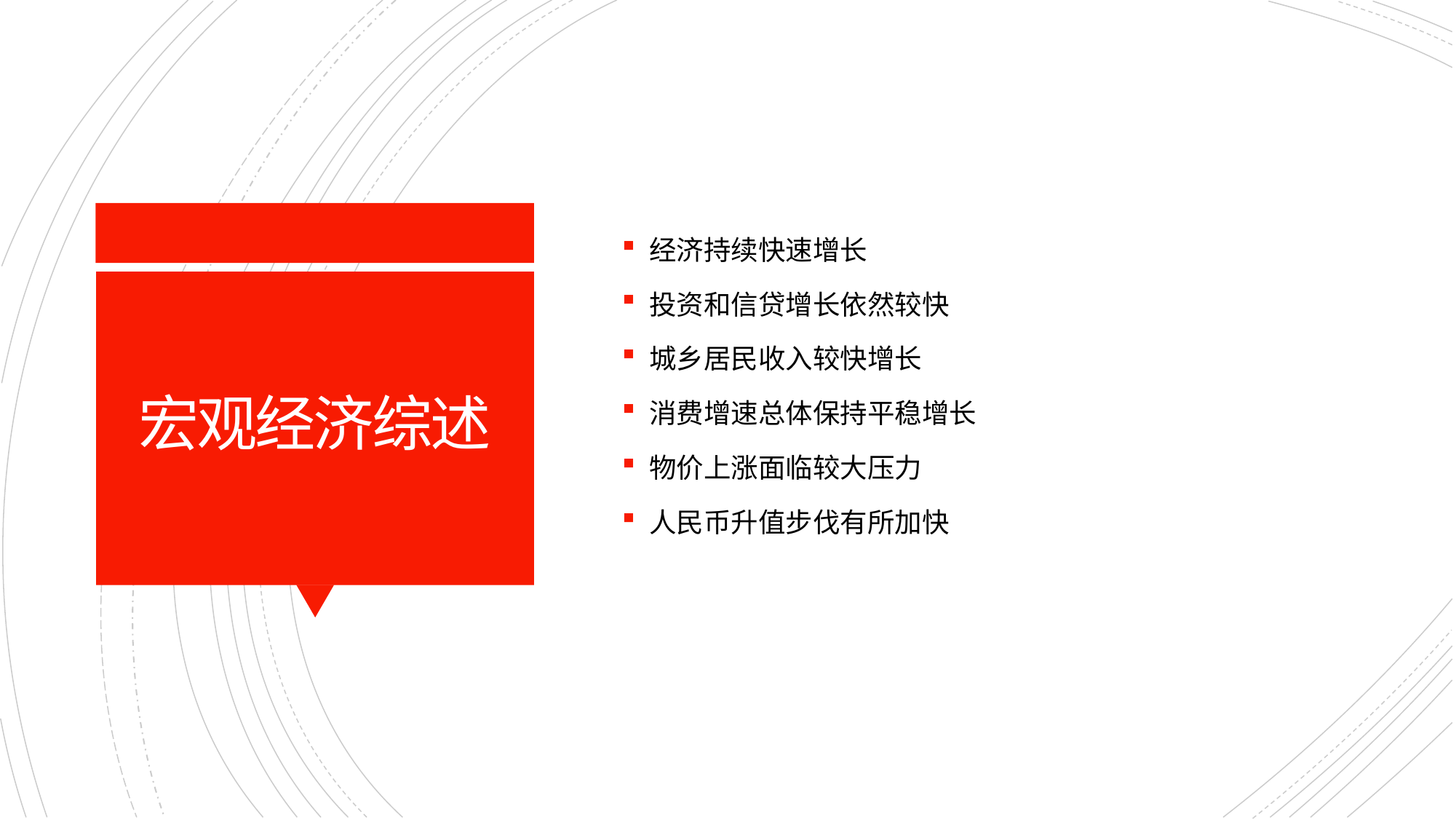

经济持续快速增长
投资和信贷增长依然较快
城乡居民收入较快增长
消费增速总体保持平稳增长
物价上涨面临较大压力
人民币升值步伐有所加快

# 宏观经济综述